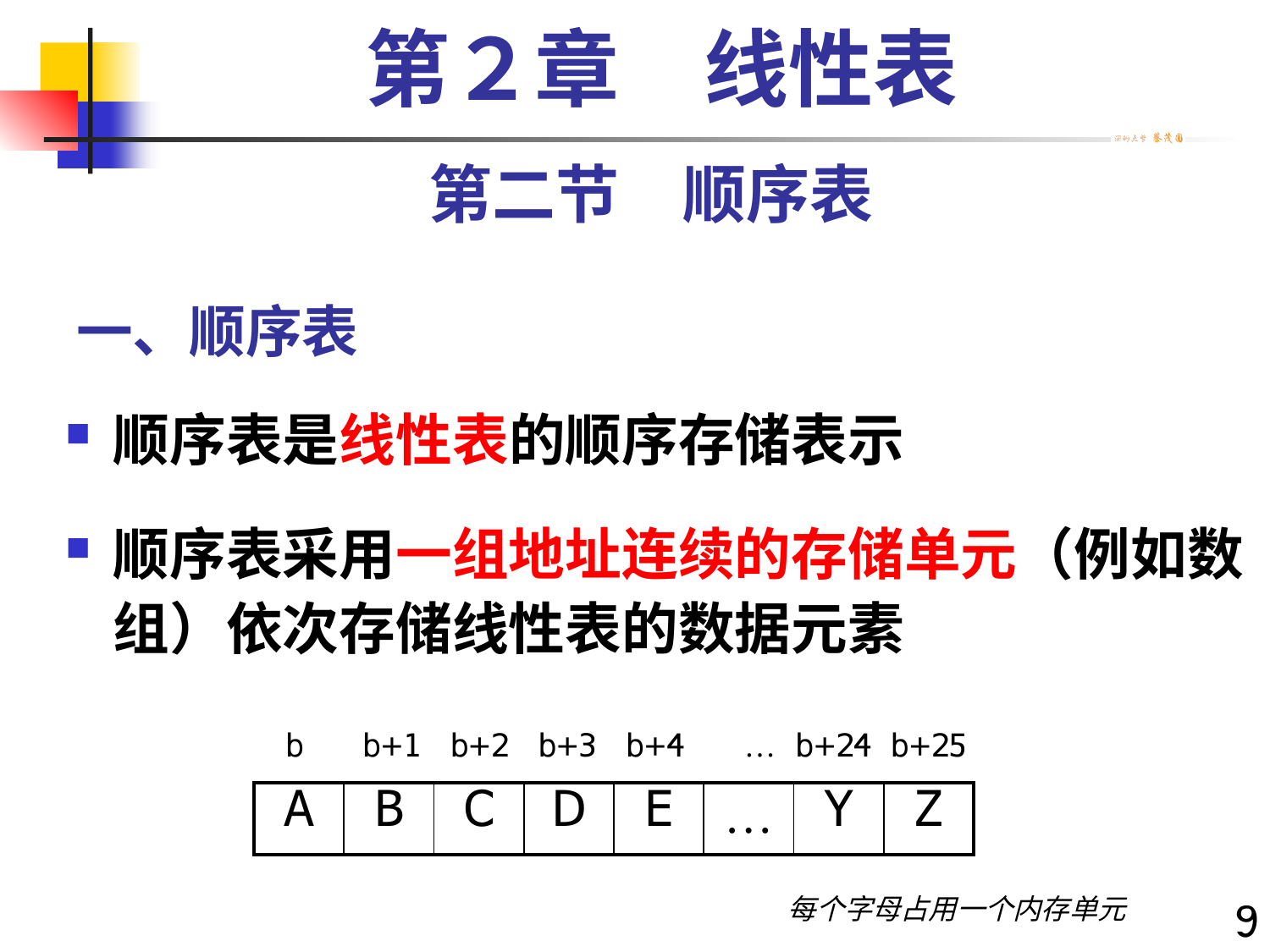

第２章　线性表
第二节　顺序表
# 一、顺序表
顺序表是线性表的顺序存储表示
顺序表采用一组地址连续的存储单元（例如数组）依次存储线性表的数据元素
   b      b+1   b+2   b+3   b+4      …  b+24  b+25
| A | B | C | D | E | … | Y | Z |
| --- | --- | --- | --- | --- | --- | --- | --- |
每个字母占用一个内存单元
9